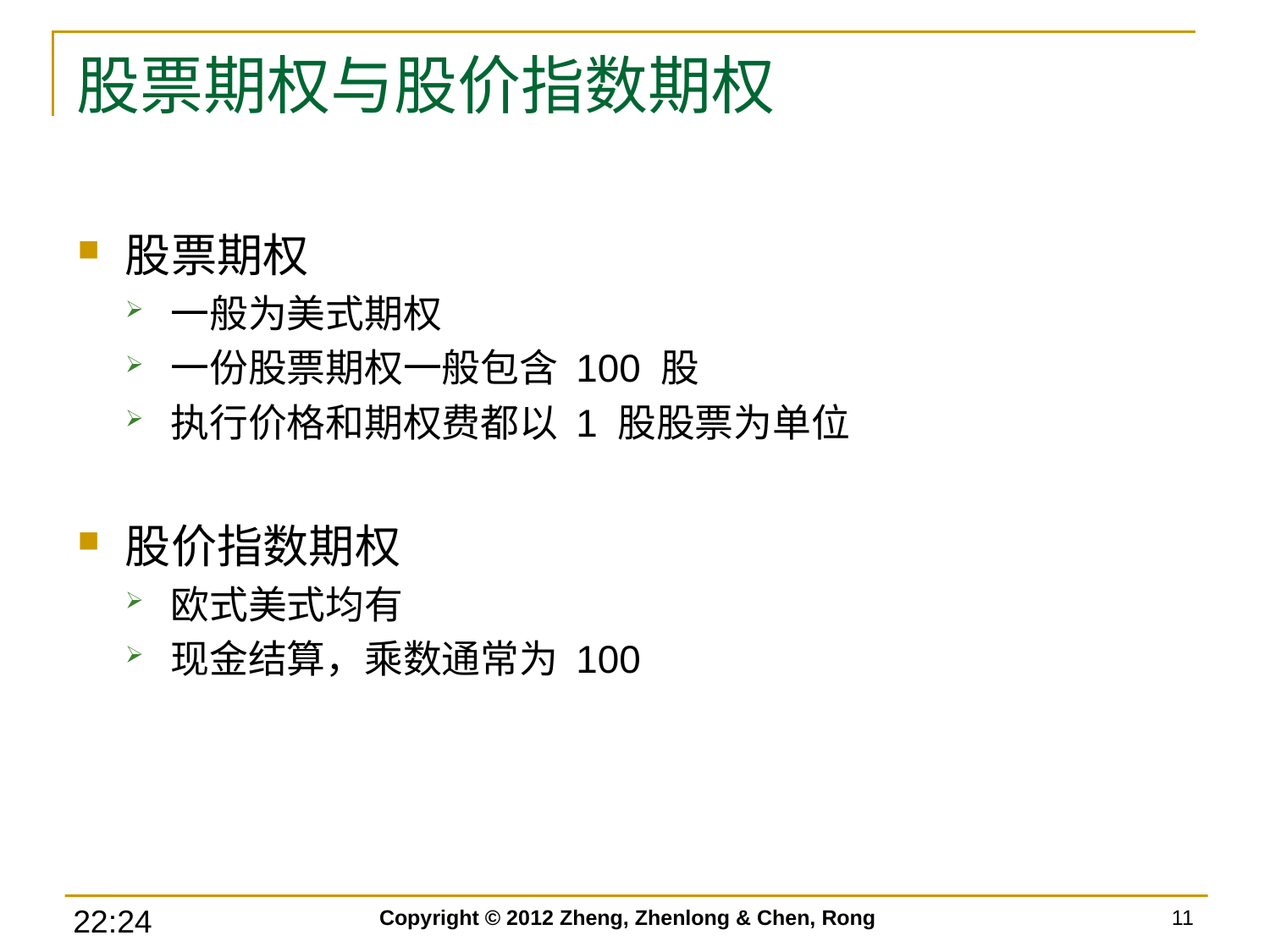

# 股票期权与股价指数期权

股票期权
一般为美式期权
一份股票期权一般包含 100 股
执行价格和期权费都以 1 股股票为单位

股价指数期权
欧式美式均有
现金结算，乘数通常为 100
Copyright © 2012 Zheng, Zhenlong & Chen, Rong
11